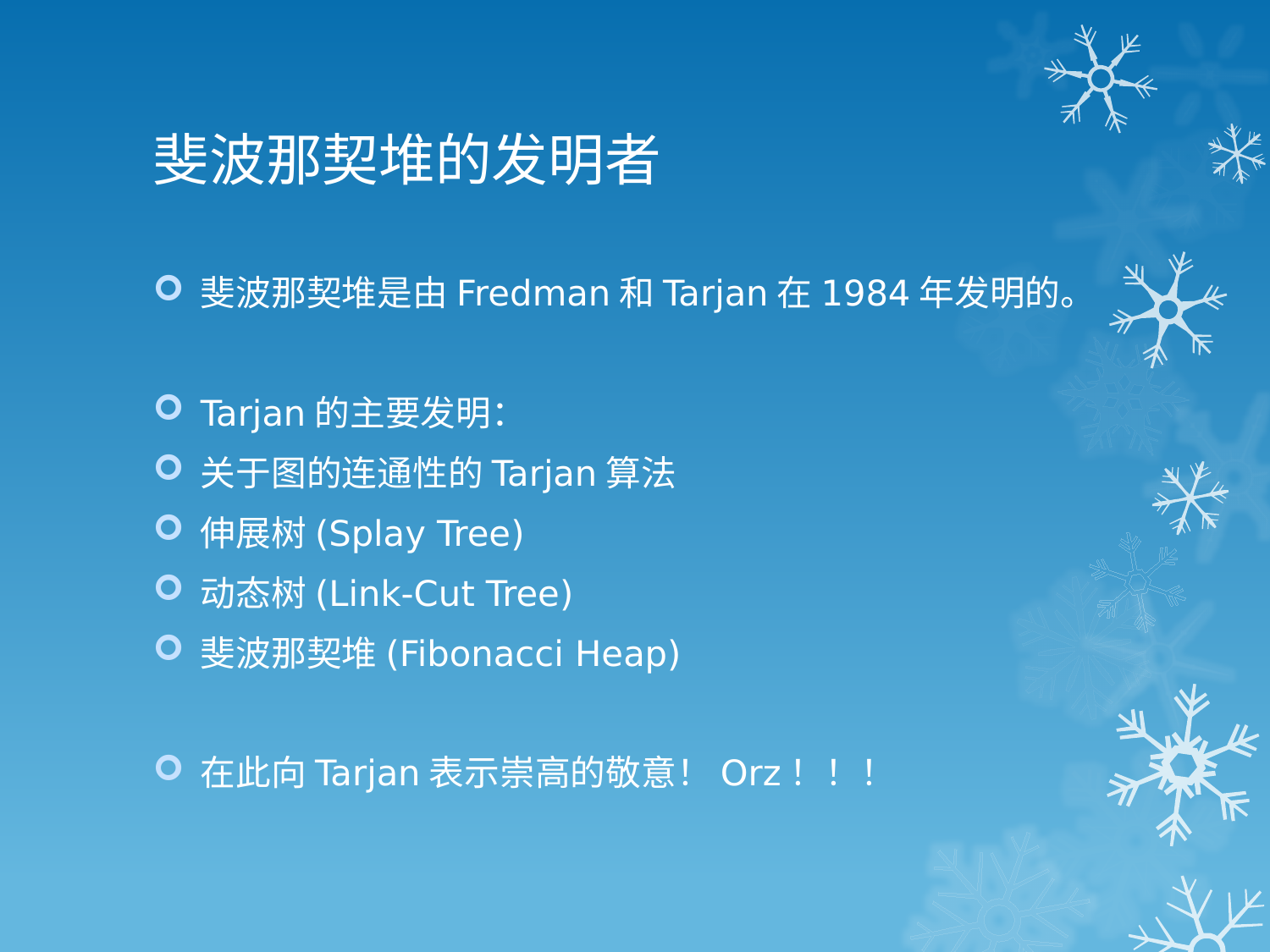

# 斐波那契堆的发明者
斐波那契堆是由Fredman和Tarjan在1984年发明的。

Tarjan的主要发明：
关于图的连通性的Tarjan算法
伸展树(Splay Tree)
动态树(Link-Cut Tree)
斐波那契堆(Fibonacci Heap)

在此向Tarjan表示崇高的敬意！Orz！！！